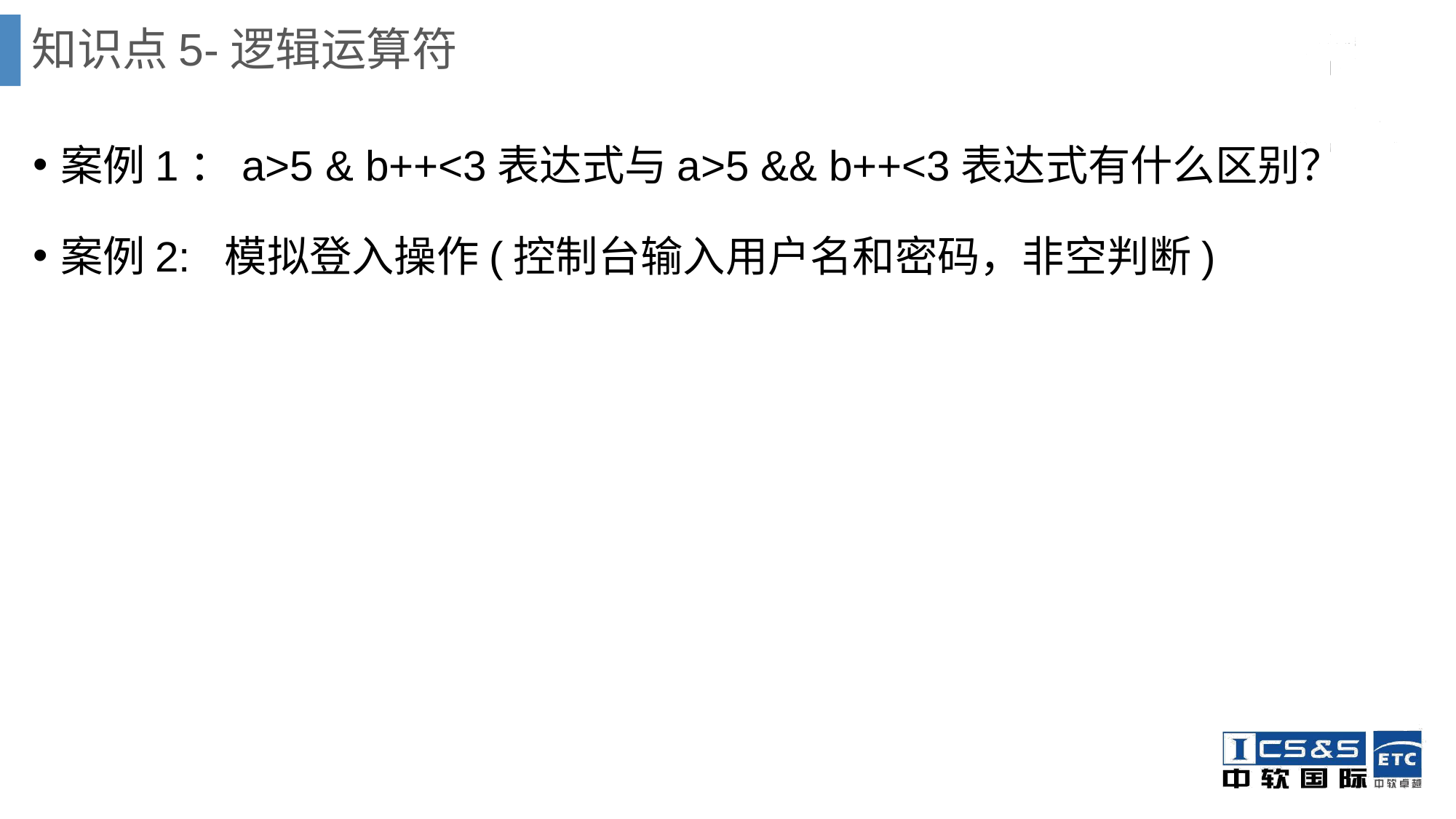

# 知识点5-逻辑运算符
案例1：a>5 & b++<3表达式与a>5 && b++<3表达式有什么区别？
案例2:  模拟登入操作(控制台输入用户名和密码，非空判断)